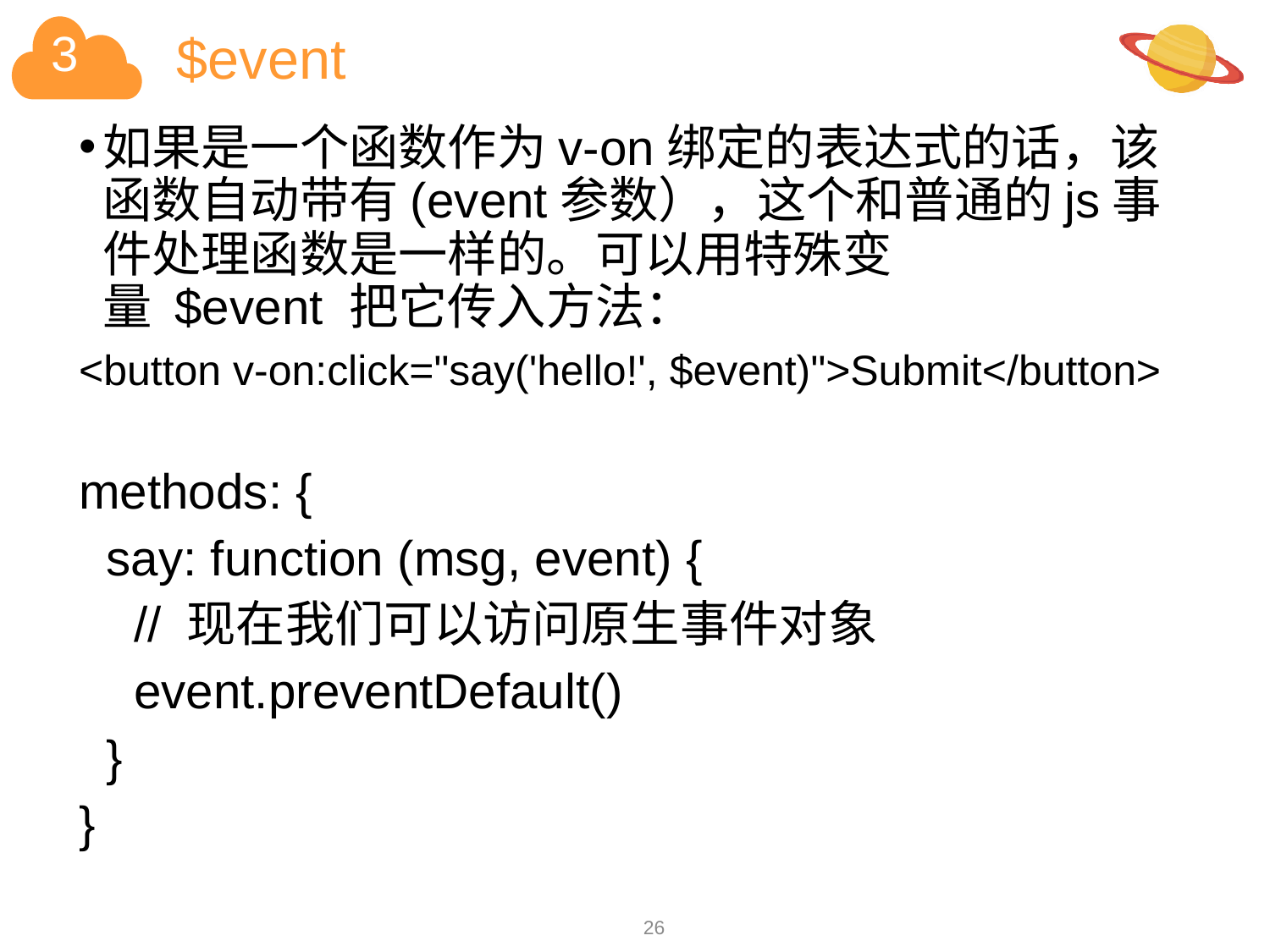

# $event
如果是一个函数作为v-on绑定的表达式的话，该函数自动带有(event参数），这个和普通的js事件处理函数是一样的。可以用特殊变量 $event 把它传入方法：
<button v-on:click="say('hello!', $event)">Submit</button>

methods: {
  say: function (msg, event) {
    // 现在我们可以访问原生事件对象
    event.preventDefault()
  }
}
26